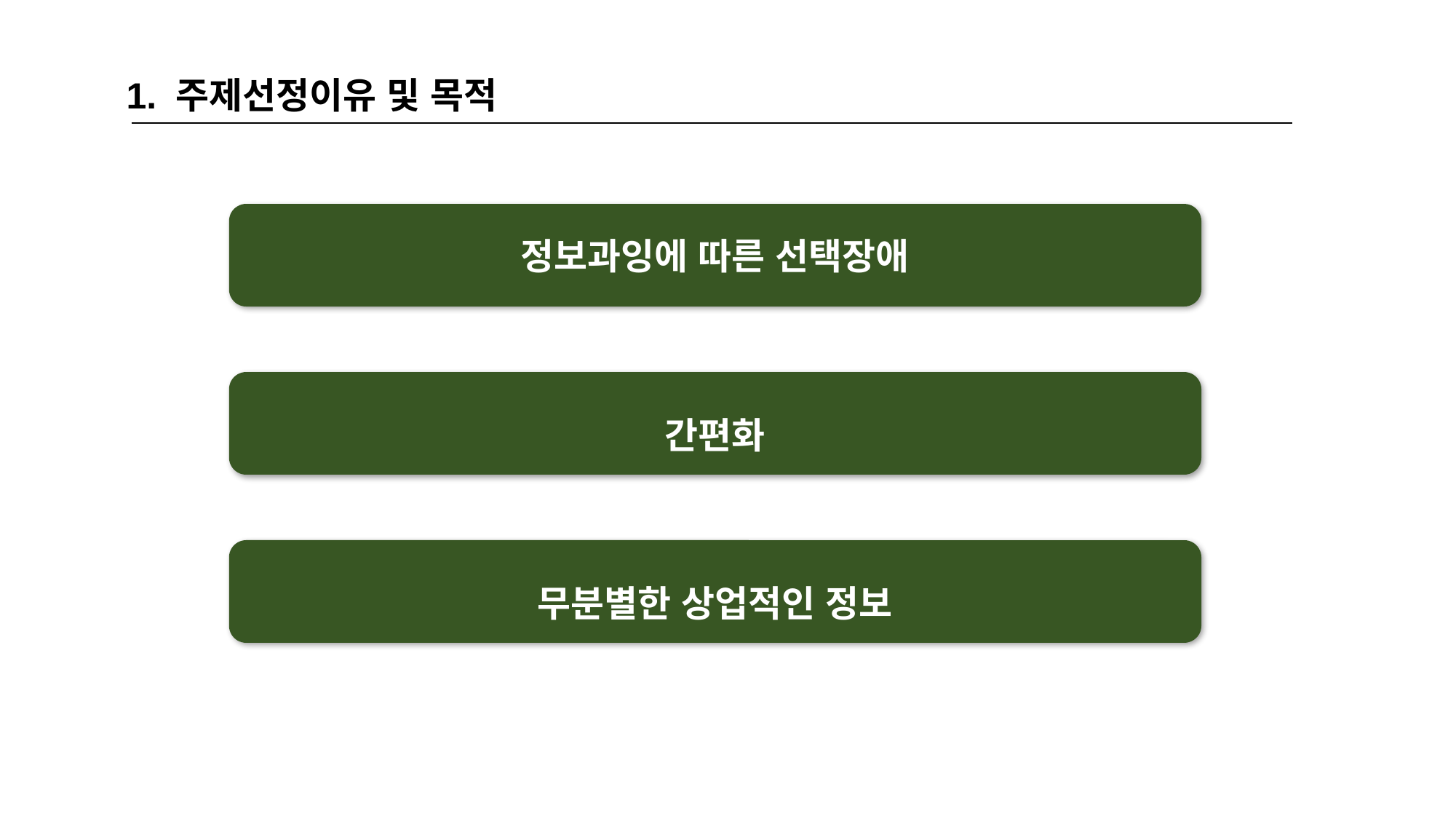

1. 주제선정이유 및 목적
정보과잉에 따른 선택장애
간편화
무분별한 상업적인 정보